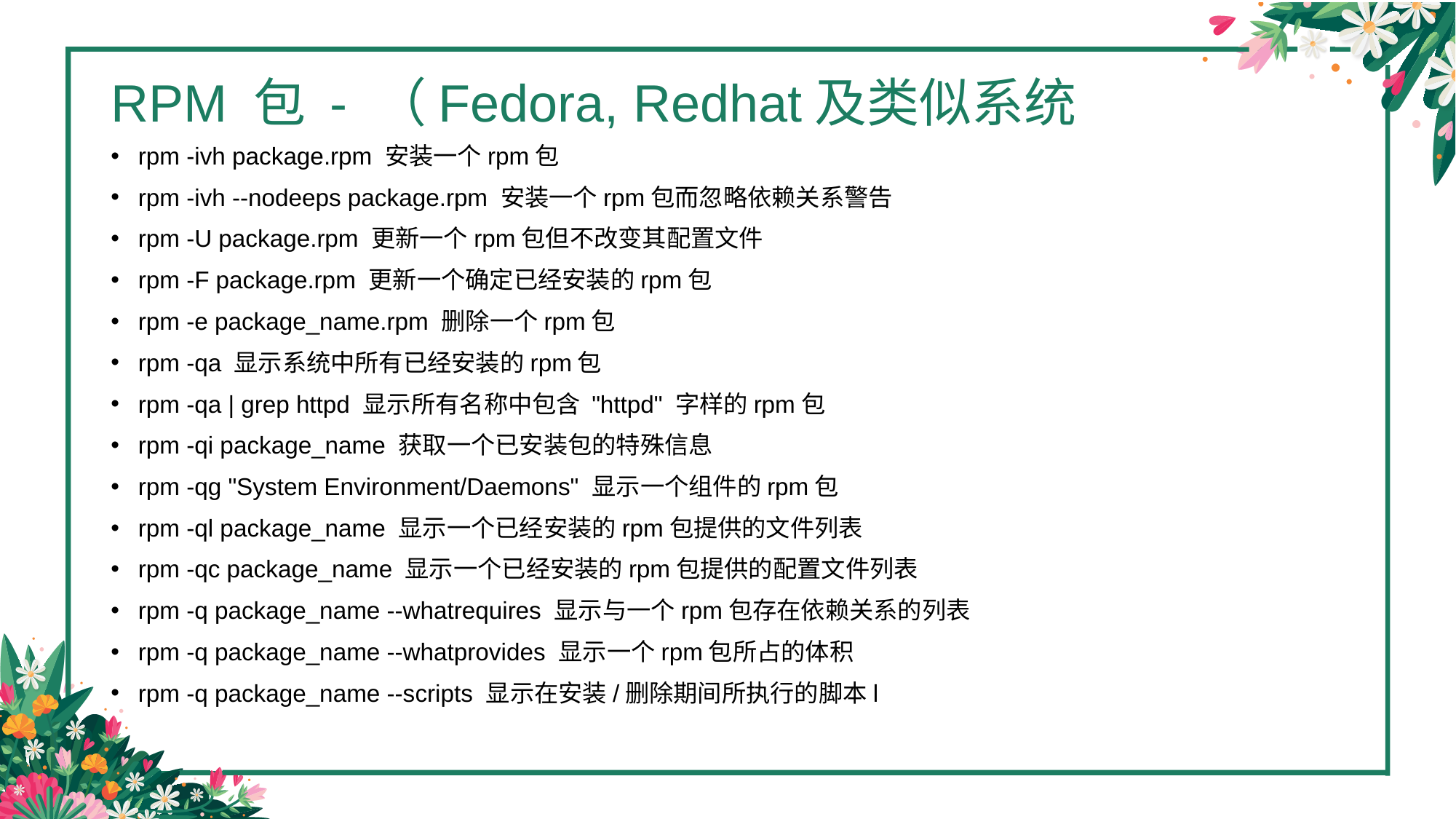

# RPM 包 - （Fedora, Redhat及类似系统
rpm -ivh package.rpm 安装一个rpm包
rpm -ivh --nodeeps package.rpm 安装一个rpm包而忽略依赖关系警告
rpm -U package.rpm 更新一个rpm包但不改变其配置文件
rpm -F package.rpm 更新一个确定已经安装的rpm包
rpm -e package_name.rpm 删除一个rpm包
rpm -qa 显示系统中所有已经安装的rpm包
rpm -qa | grep httpd 显示所有名称中包含 "httpd" 字样的rpm包
rpm -qi package_name 获取一个已安装包的特殊信息
rpm -qg "System Environment/Daemons" 显示一个组件的rpm包
rpm -ql package_name 显示一个已经安装的rpm包提供的文件列表
rpm -qc package_name 显示一个已经安装的rpm包提供的配置文件列表
rpm -q package_name --whatrequires 显示与一个rpm包存在依赖关系的列表
rpm -q package_name --whatprovides 显示一个rpm包所占的体积
rpm -q package_name --scripts 显示在安装/删除期间所执行的脚本l